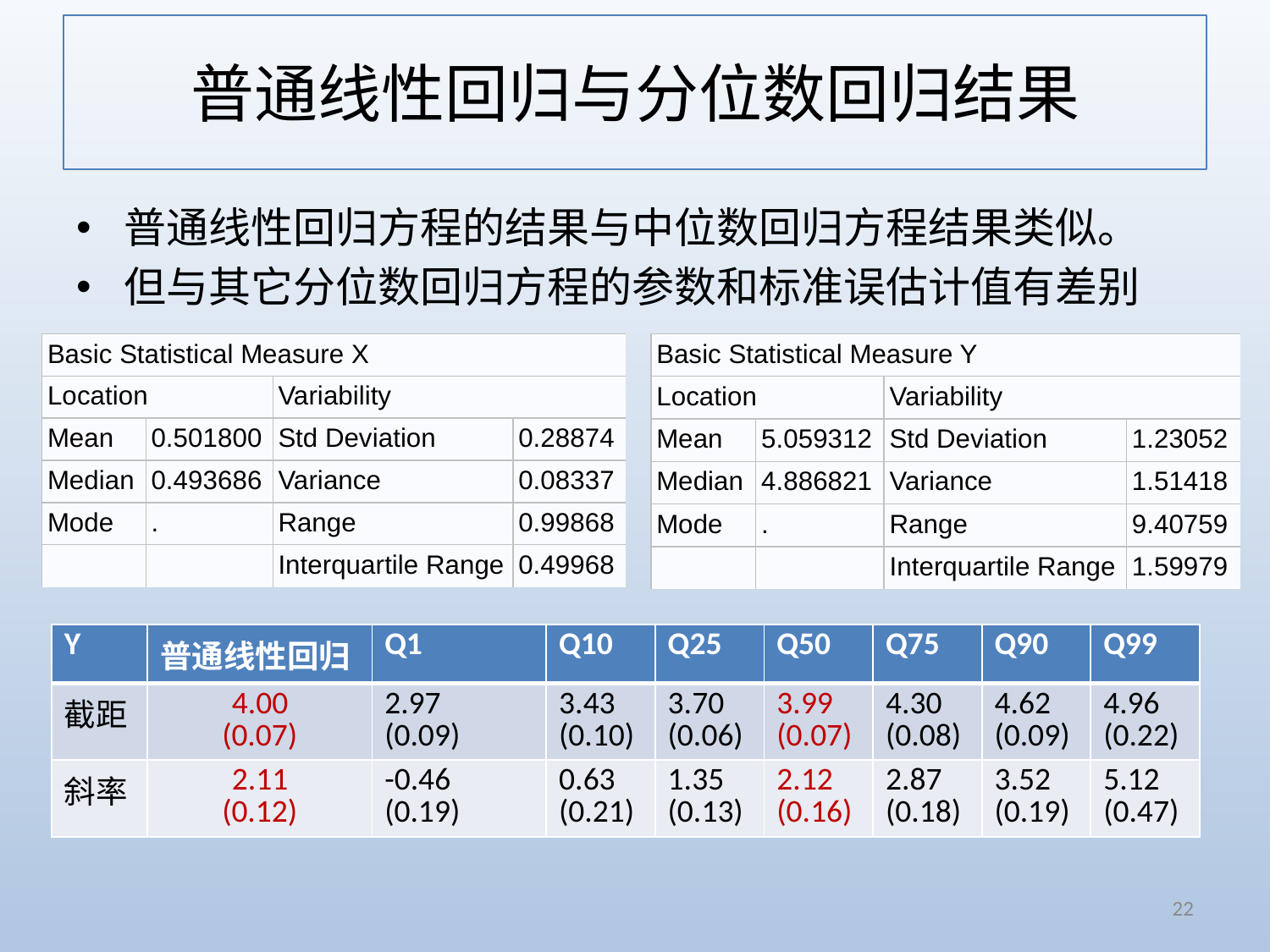

# 普通线性回归与分位数回归结果
普通线性回归方程的结果与中位数回归方程结果类似。
但与其它分位数回归方程的参数和标准误估计值有差别

| Basic Statistical Measure X |  |  |  |
| --- | --- | --- | --- |
| Location |  | Variability |  |
| Mean | 0.501800 | Std Deviation | 0.28874 |
| Median | 0.493686 | Variance | 0.08337 |
| Mode | . | Range | 0.99868 |
|  |  | Interquartile Range | 0.49968 |
| Basic Statistical Measure Y |  |  |  |
| --- | --- | --- | --- |
| Location |  | Variability |  |
| Mean | 5.059312 | Std Deviation | 1.23052 |
| Median | 4.886821 | Variance | 1.51418 |
| Mode | . | Range | 9.40759 |
|  |  | Interquartile Range | 1.59979 |
| Y | 普通线性回归 | Q1 | Q10 | Q25 | Q50 | Q75 | Q90 | Q99 |
| --- | --- | --- | --- | --- | --- | --- | --- | --- |
| 截距 | 4.00 (0.07) | 2.97 (0.09) | 3.43 (0.10) | 3.70 (0.06) | 3.99 (0.07) | 4.30 (0.08) | 4.62 (0.09) | 4.96 (0.22) |
| 斜率 | 2.11 (0.12) | -0.46 (0.19) | 0.63 (0.21) | 1.35 (0.13) | 2.12 (0.16) | 2.87 (0.18) | 3.52 (0.19) | 5.12 (0.47) |
22